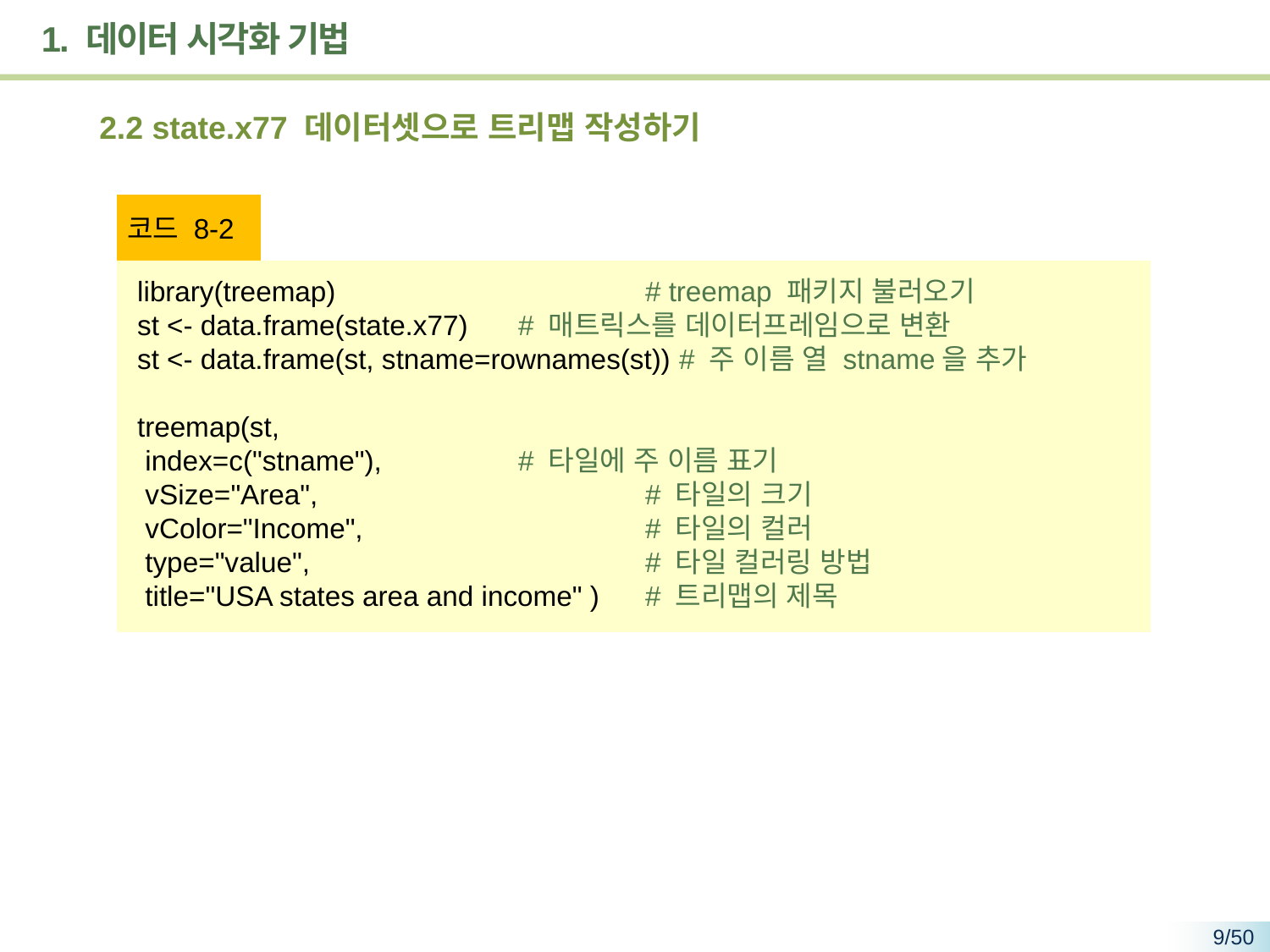

# 1. 데이터 시각화 기법
   2.2 state.x77 데이터셋으로 트리맵 작성하기

코드 8-2

library(treemap) 			# treemap 패키지 불러오기
st <- data.frame(state.x77) 	# 매트릭스를 데이터프레임으로 변환
st <- data.frame(st, stname=rownames(st)) # 주 이름 열 stname을 추가

treemap(st,
 index=c("stname"), 		# 타일에 주 이름 표기
 vSize="Area", 			# 타일의 크기
 vColor="Income", 			# 타일의 컬러
 type="value", 			# 타일 컬러링 방법
 title="USA states area and income" ) 	# 트리맵의 제목